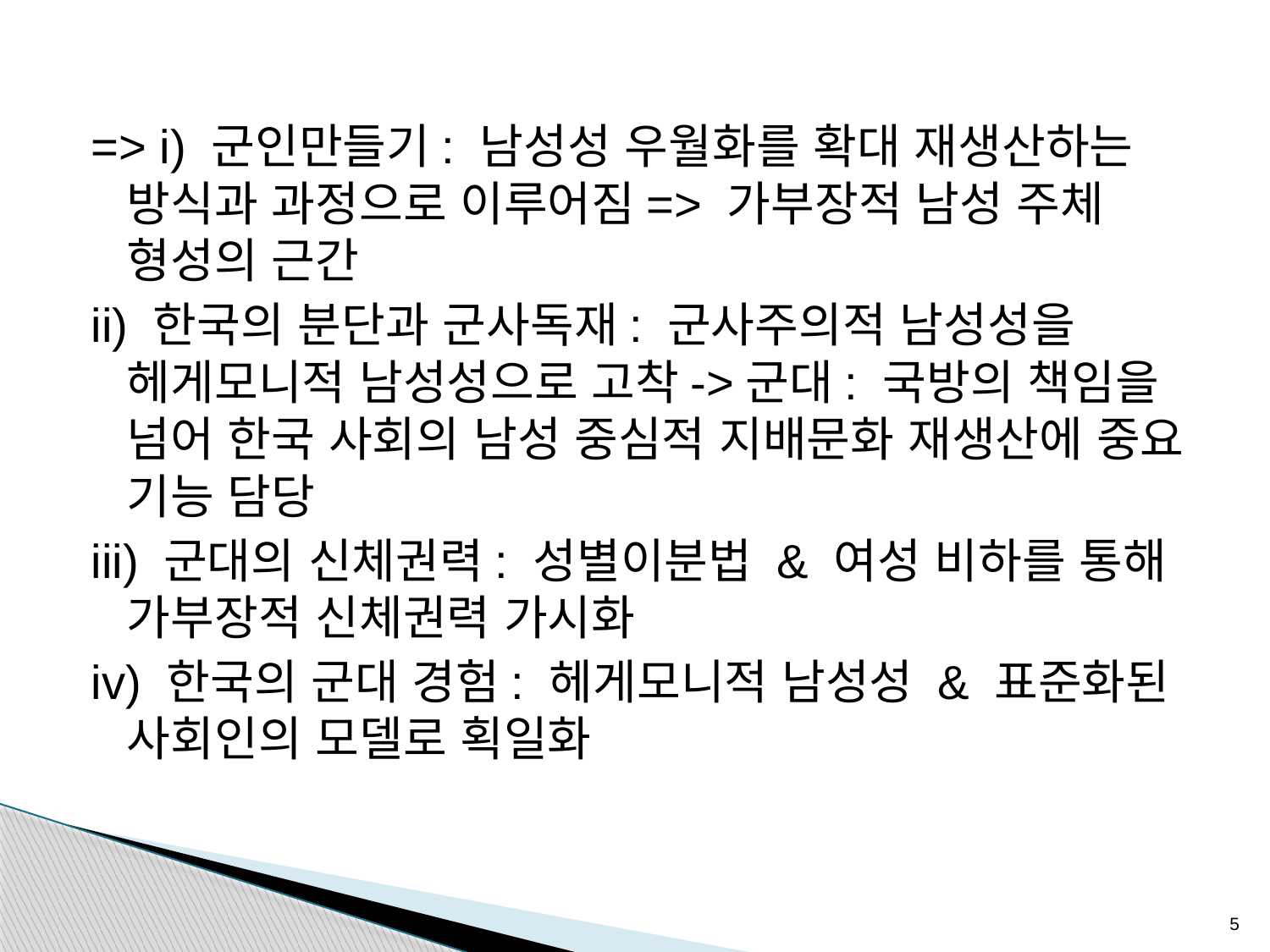

=> i) 군인만들기: 남성성 우월화를 확대 재생산하는 방식과 과정으로 이루어짐=> 가부장적 남성 주체 형성의 근간
ii) 한국의 분단과 군사독재: 군사주의적 남성성을 헤게모니적 남성성으로 고착->군대: 국방의 책임을 넘어 한국 사회의 남성 중심적 지배문화 재생산에 중요 기능 담당
iii) 군대의 신체권력: 성별이분법 & 여성 비하를 통해 가부장적 신체권력 가시화
iv) 한국의 군대 경험: 헤게모니적 남성성 & 표준화된 사회인의 모델로 획일화

5